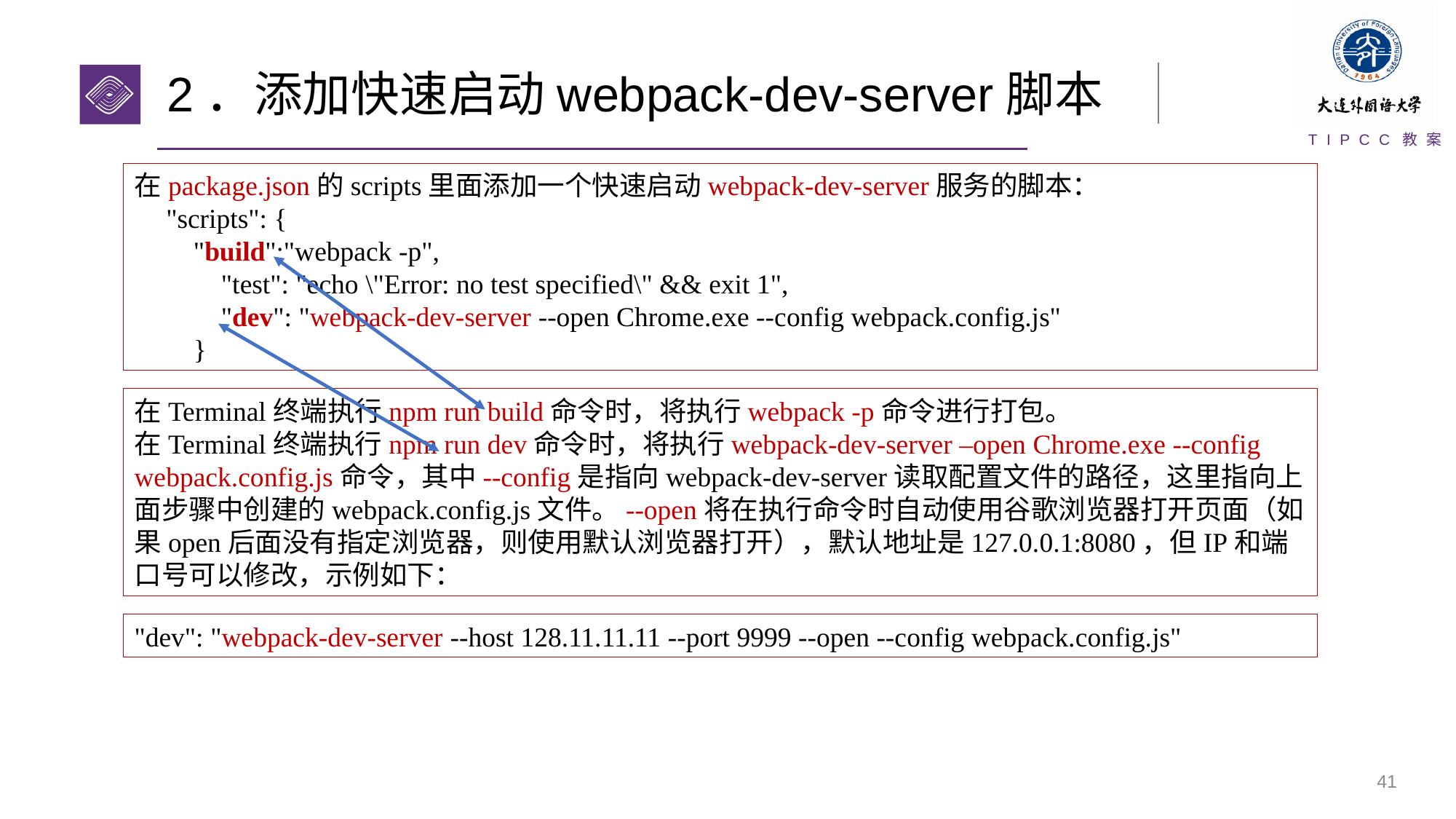

# 2．添加快速启动webpack-dev-server脚本
在package.json的scripts里面添加一个快速启动webpack-dev-server服务的脚本：
"scripts": {
"build":"webpack -p",
    "test": "echo \"Error: no test specified\" && exit 1",
    "dev": "webpack-dev-server --open Chrome.exe --config webpack.config.js"
}
在Terminal终端执行npm run build命令时，将执行webpack -p命令进行打包。
在Terminal终端执行npm run dev命令时，将执行webpack-dev-server –open Chrome.exe --config webpack.config.js命令，其中--config是指向webpack-dev-server读取配置文件的路径，这里指向上面步骤中创建的webpack.config.js文件。--open将在执行命令时自动使用谷歌浏览器打开页面（如果open后面没有指定浏览器，则使用默认浏览器打开），默认地址是127.0.0.1:8080，但IP和端口号可以修改，示例如下：
"dev": "webpack-dev-server --host 128.11.11.11 --port 9999 --open --config webpack.config.js"
41